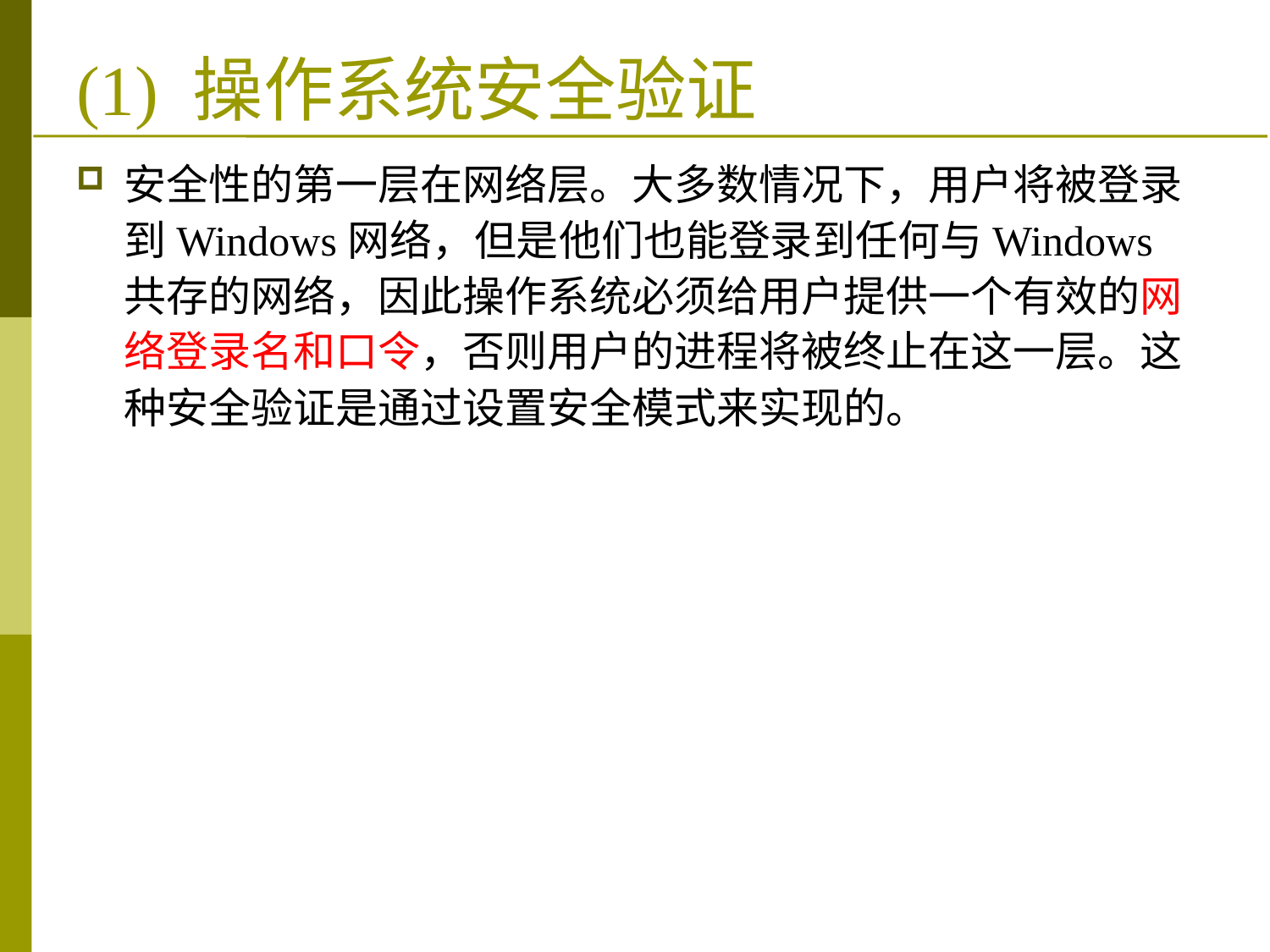

# (1) 操作系统安全验证
安全性的第一层在网络层。大多数情况下，用户将被登录到Windows网络，但是他们也能登录到任何与Windows共存的网络，因此操作系统必须给用户提供一个有效的网络登录名和口令，否则用户的进程将被终止在这一层。这种安全验证是通过设置安全模式来实现的。